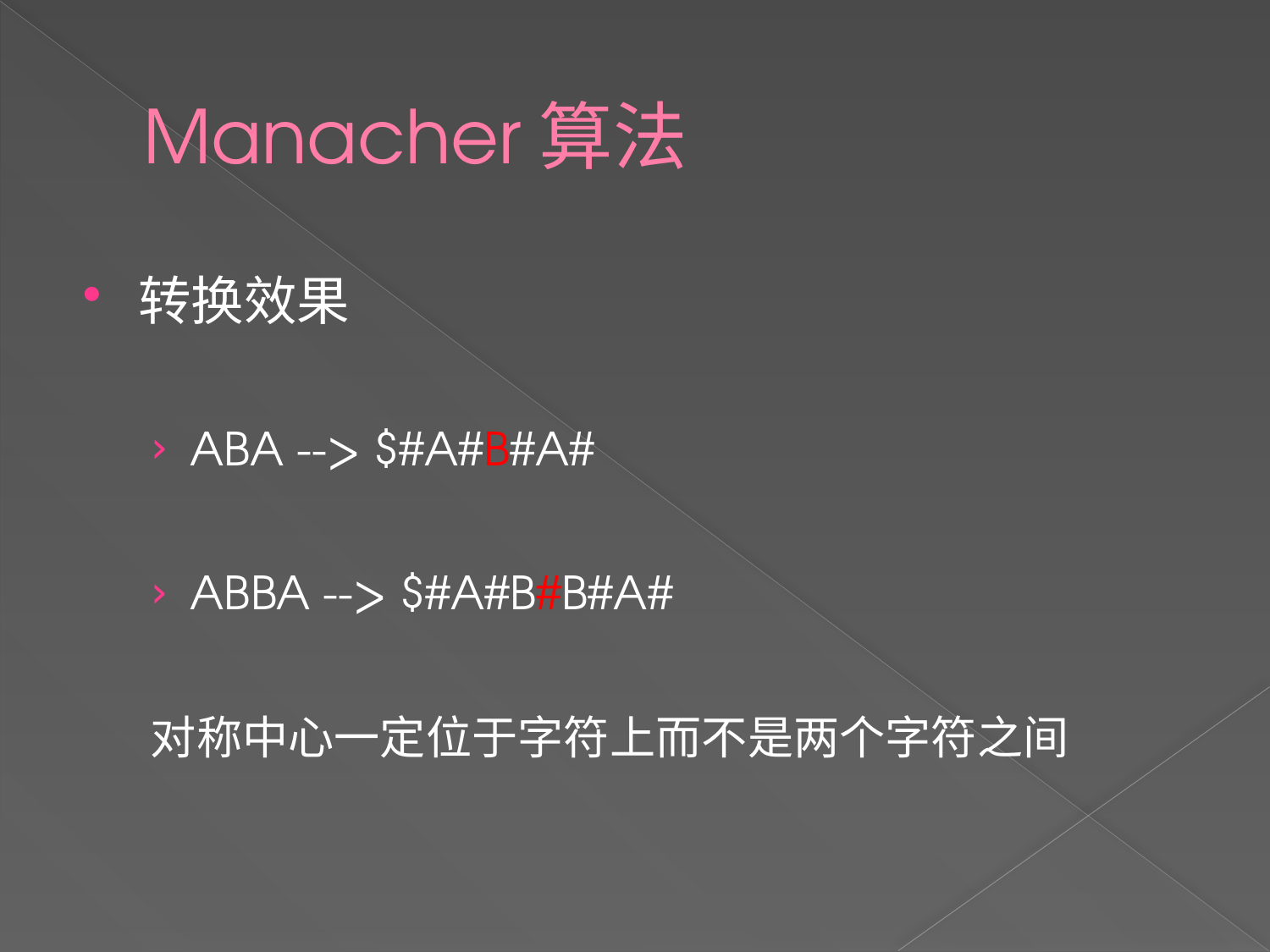

# Manacher算法
转换效果

ABA --> $#A#B#A#

ABBA --> $#A#B#B#A#

对称中心一定位于字符上而不是两个字符之间